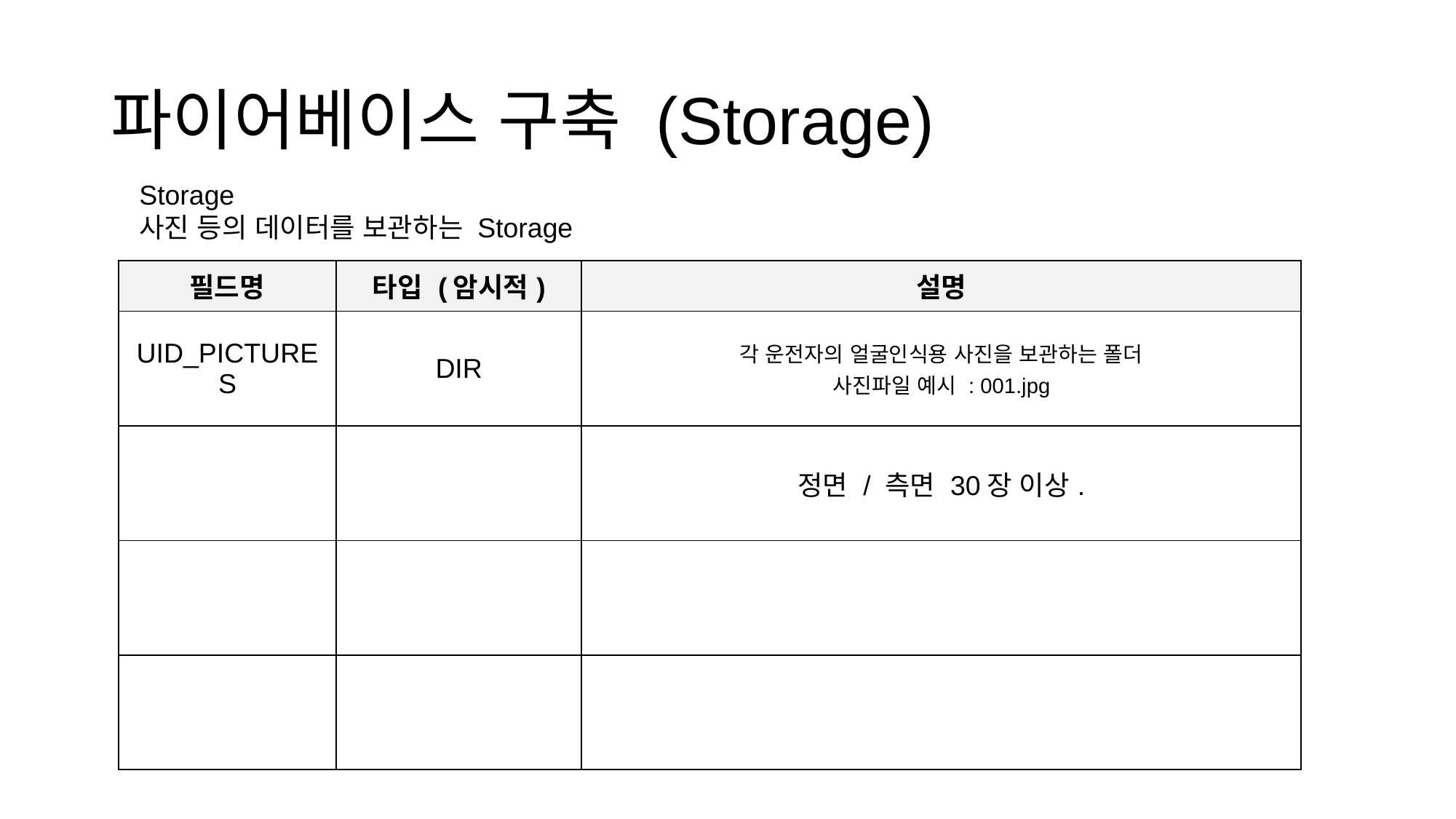

# 파이어베이스 구축 (Storage)
Storage
사진 등의 데이터를 보관하는 Storage
| 필드명 | 타입 (암시적) | 설명 |
| --- | --- | --- |
| UID\_PICTURES | DIR | 각 운전자의 얼굴인식용 사진을 보관하는 폴더 사진파일 예시 : 001.jpg |
|  |  | 정면 / 측면 30장 이상. |
|  |  |  |
|  |  |  |